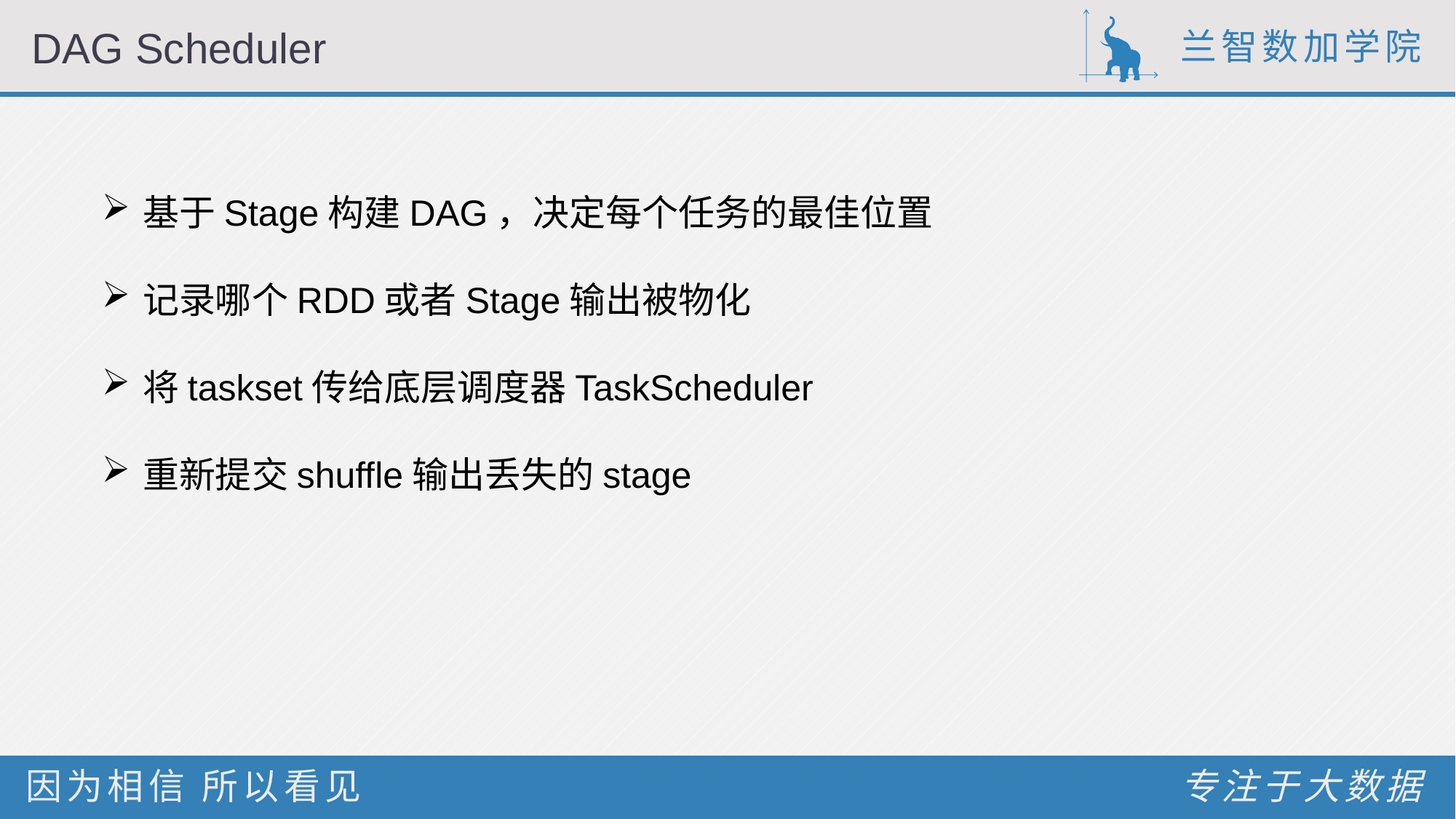

# DAG Scheduler
基于Stage构建DAG，决定每个任务的最佳位置

记录哪个RDD或者Stage输出被物化

将taskset传给底层调度器TaskScheduler

重新提交shuffle输出丢失的stage